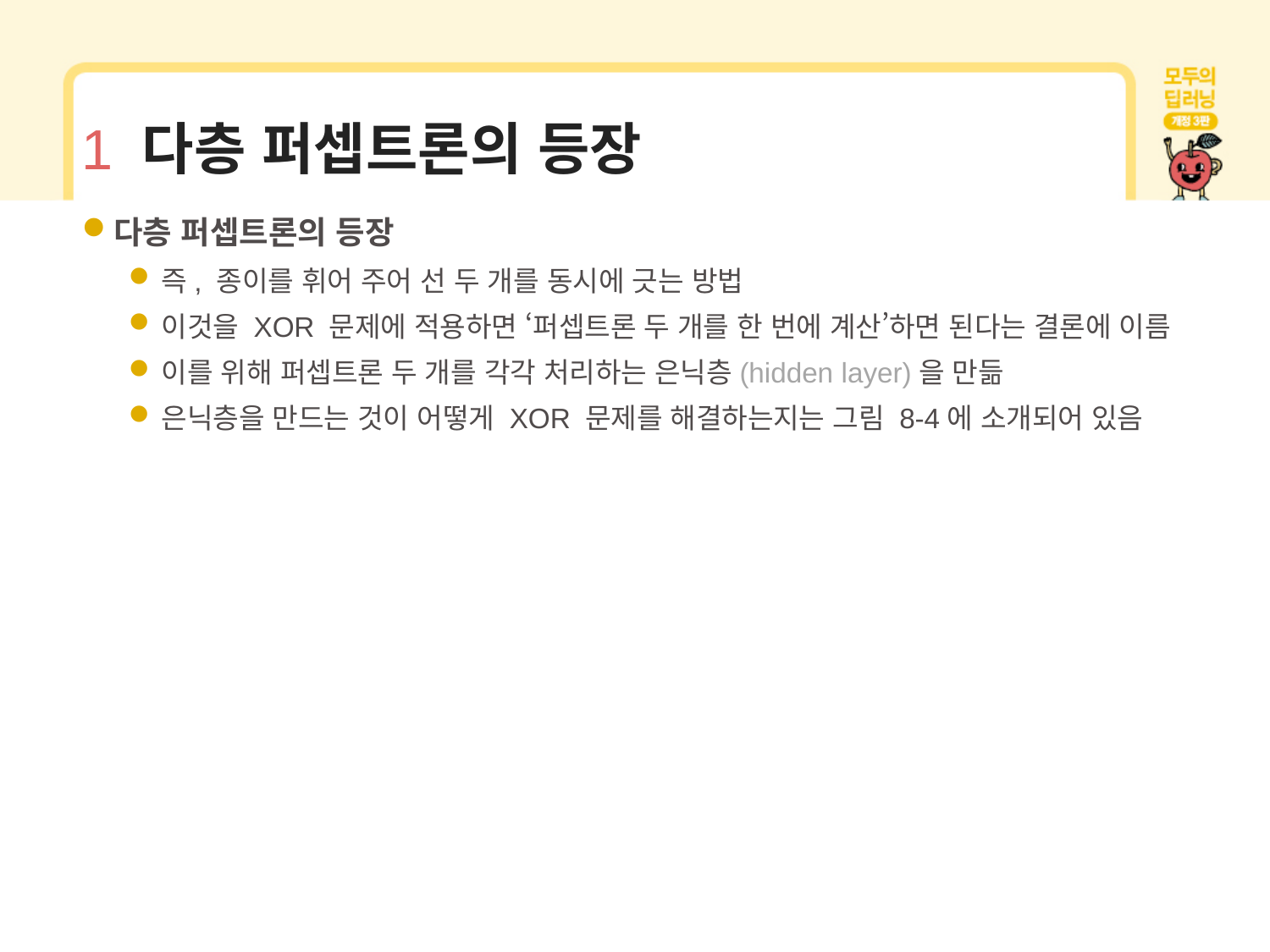

# 1 다층 퍼셉트론의 등장
다층 퍼셉트론의 등장
즉, 종이를 휘어 주어 선 두 개를 동시에 긋는 방법
이것을 XOR 문제에 적용하면 ‘퍼셉트론 두 개를 한 번에 계산’하면 된다는 결론에 이름
이를 위해 퍼셉트론 두 개를 각각 처리하는 은닉층(hidden layer)을 만듦
은닉층을 만드는 것이 어떻게 XOR 문제를 해결하는지는 그림 8-4에 소개되어 있음